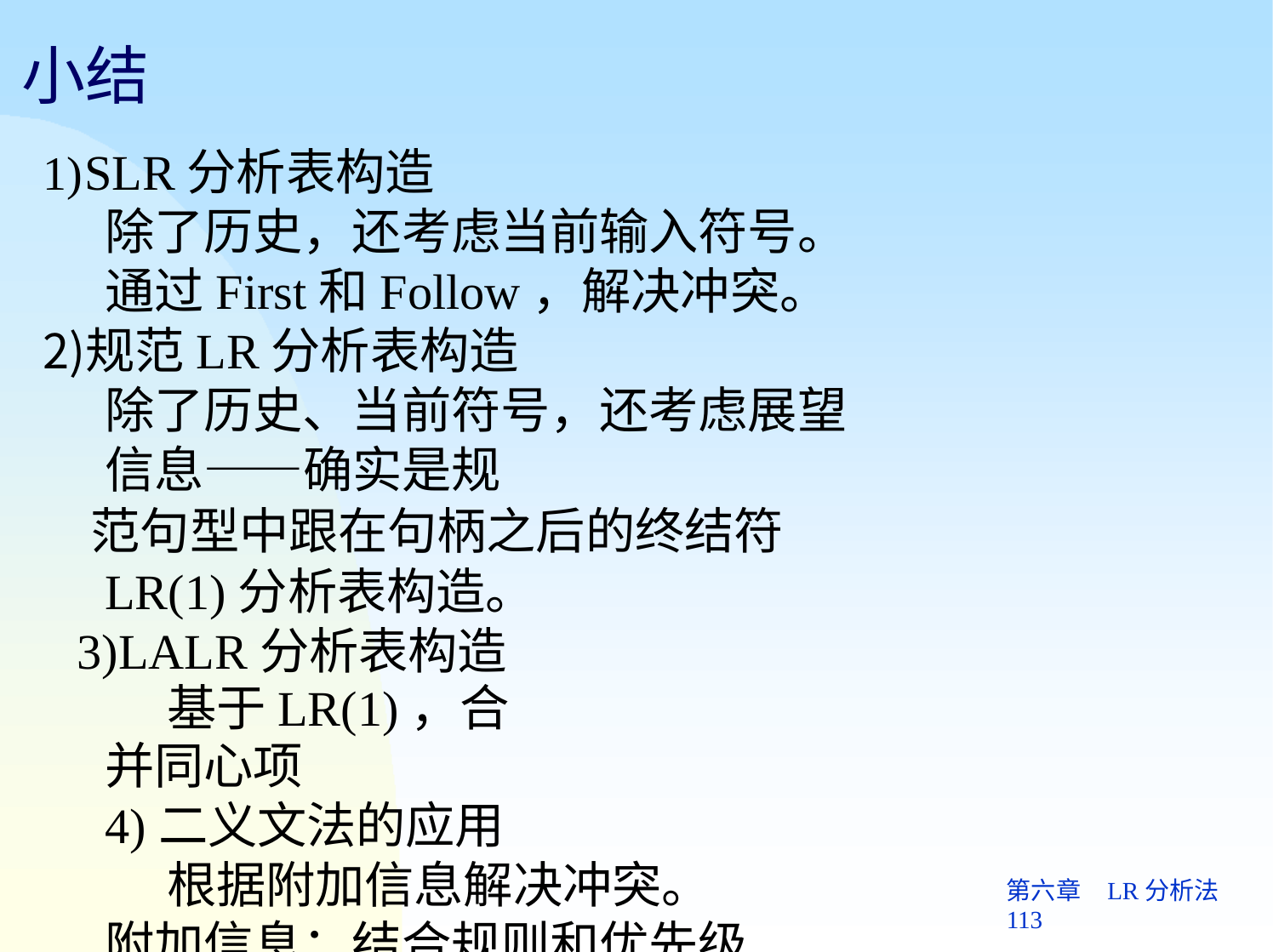

# 小结
SLR分析表构造
除了历史，还考虑当前输入符号。 通过First和Follow，解决冲突。
规范LR分析表构造
除了历史、当前符号，还考虑展望信息——确实是规
范句型中跟在句柄之后的终结符
LR(1)分析表构造。  3)LALR分析表构造
基于LR(1)，合并同心项
4)二义文法的应用
根据附加信息解决冲突。 附加信息：结合规则和优先级
第六章	LR分析法 113